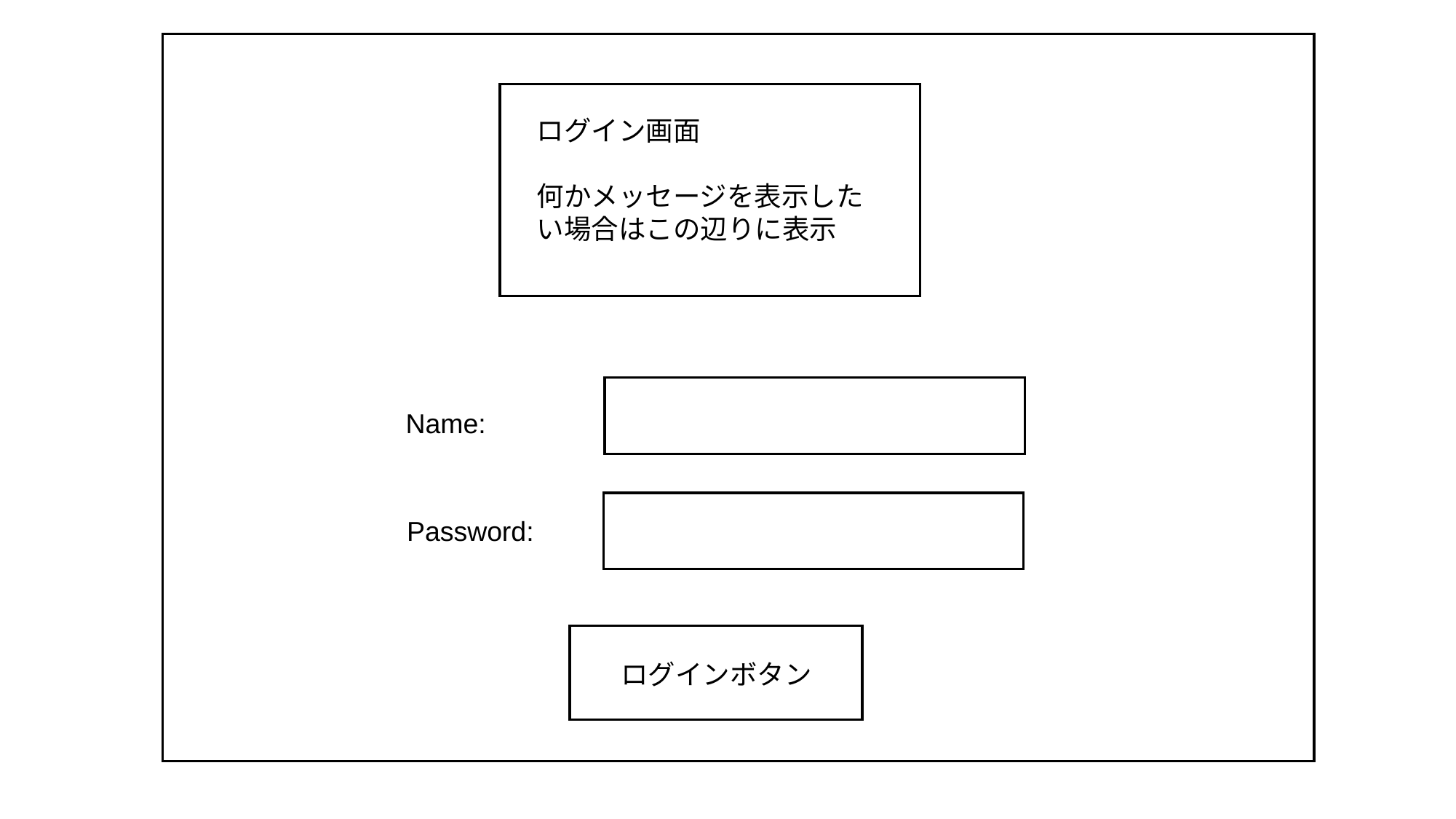

ログイン画面

何かメッセージを表示したい場合はこの辺りに表示

Name:

Password:

ログインボタン